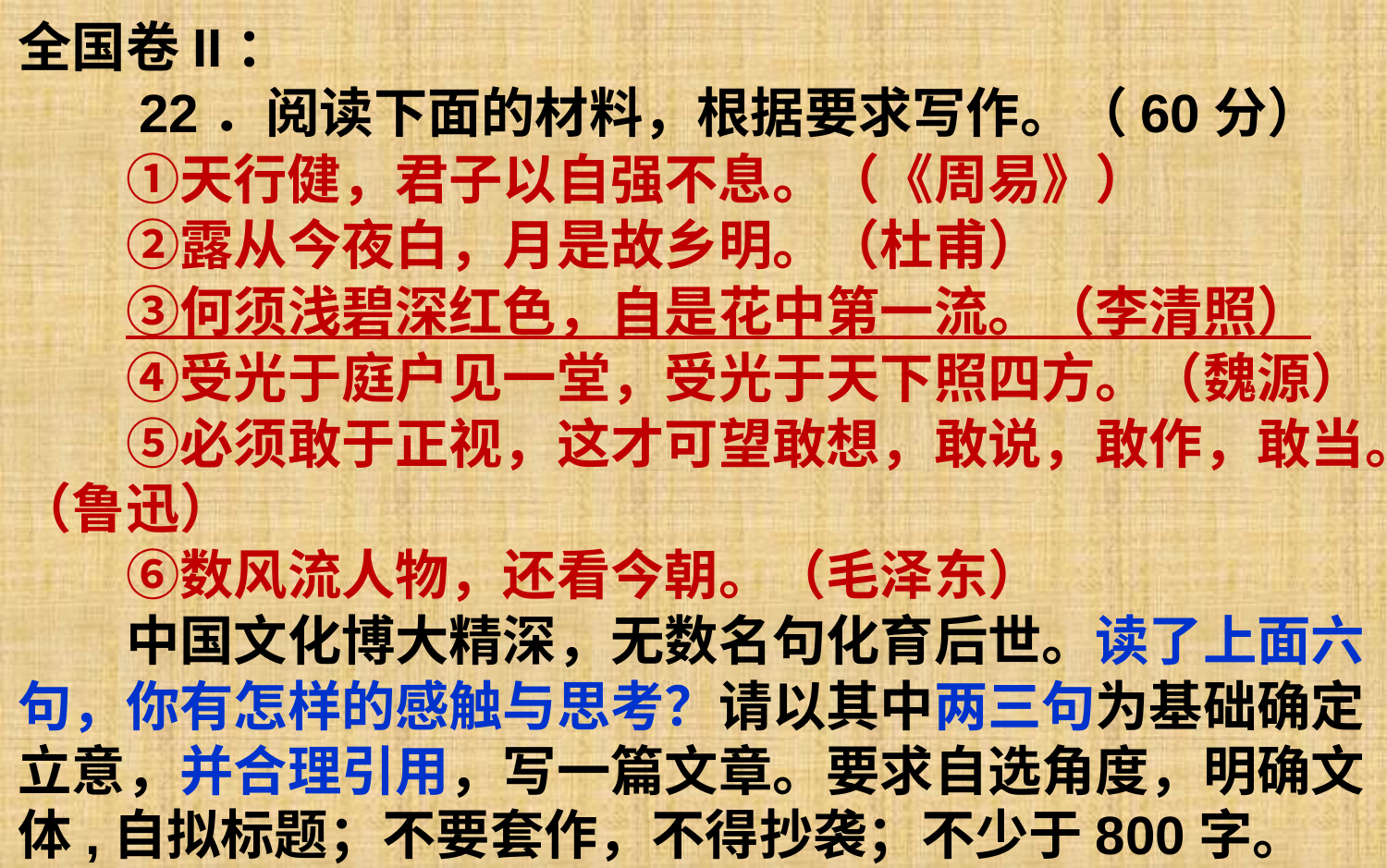

全国卷II：
　　22．阅读下面的材料，根据要求写作。（60分）
　　①天行健，君子以自强不息。（《周易》）
　　②露从今夜白，月是故乡明。（杜甫）
　　③何须浅碧深红色，自是花中第一流。（李清照）
　　④受光于庭户见一堂，受光于天下照四方。（魏源）
　　⑤必须敢于正视，这才可望敢想，敢说，敢作，敢当。（鲁迅）
　　⑥数风流人物，还看今朝。（毛泽东）
　　中国文化博大精深，无数名句化育后世。读了上面六句，你有怎样的感触与思考？请以其中两三句为基础确定立意，并合理引用，写一篇文章。要求自选角度，明确文体,自拟标题；不要套作，不得抄袭；不少于800字。